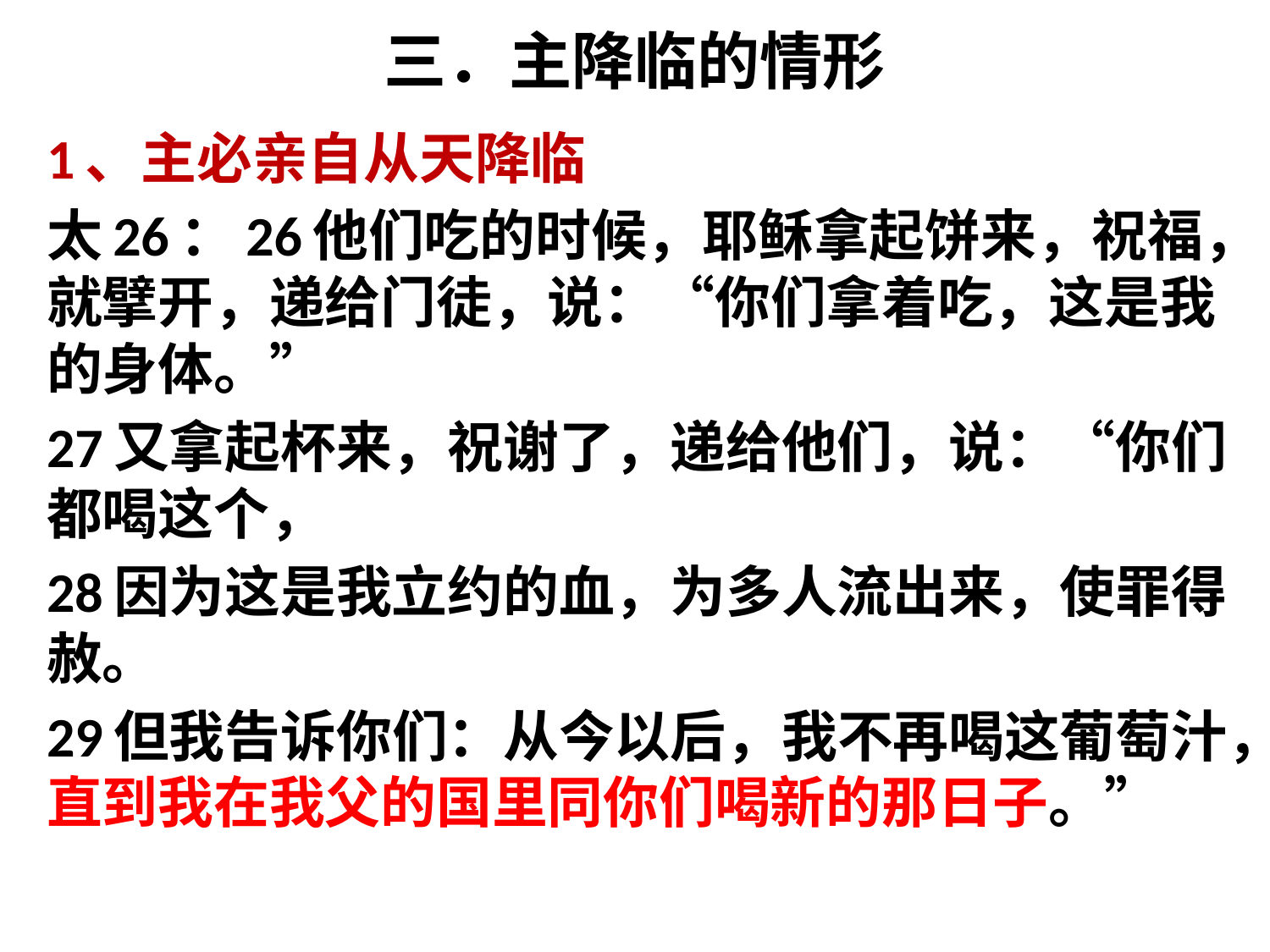

# 三．主降临的情形
1、主必亲自从天降临
太26：26他们吃的时候，耶稣拿起饼来，祝福，就擘开，递给门徒，说：“你们拿着吃，这是我的身体。”
27又拿起杯来，祝谢了，递给他们，说：“你们都喝这个，
28因为这是我立约的血，为多人流出来，使罪得赦。
29但我告诉你们：从今以后，我不再喝这葡萄汁，直到我在我父的国里同你们喝新的那日子。”